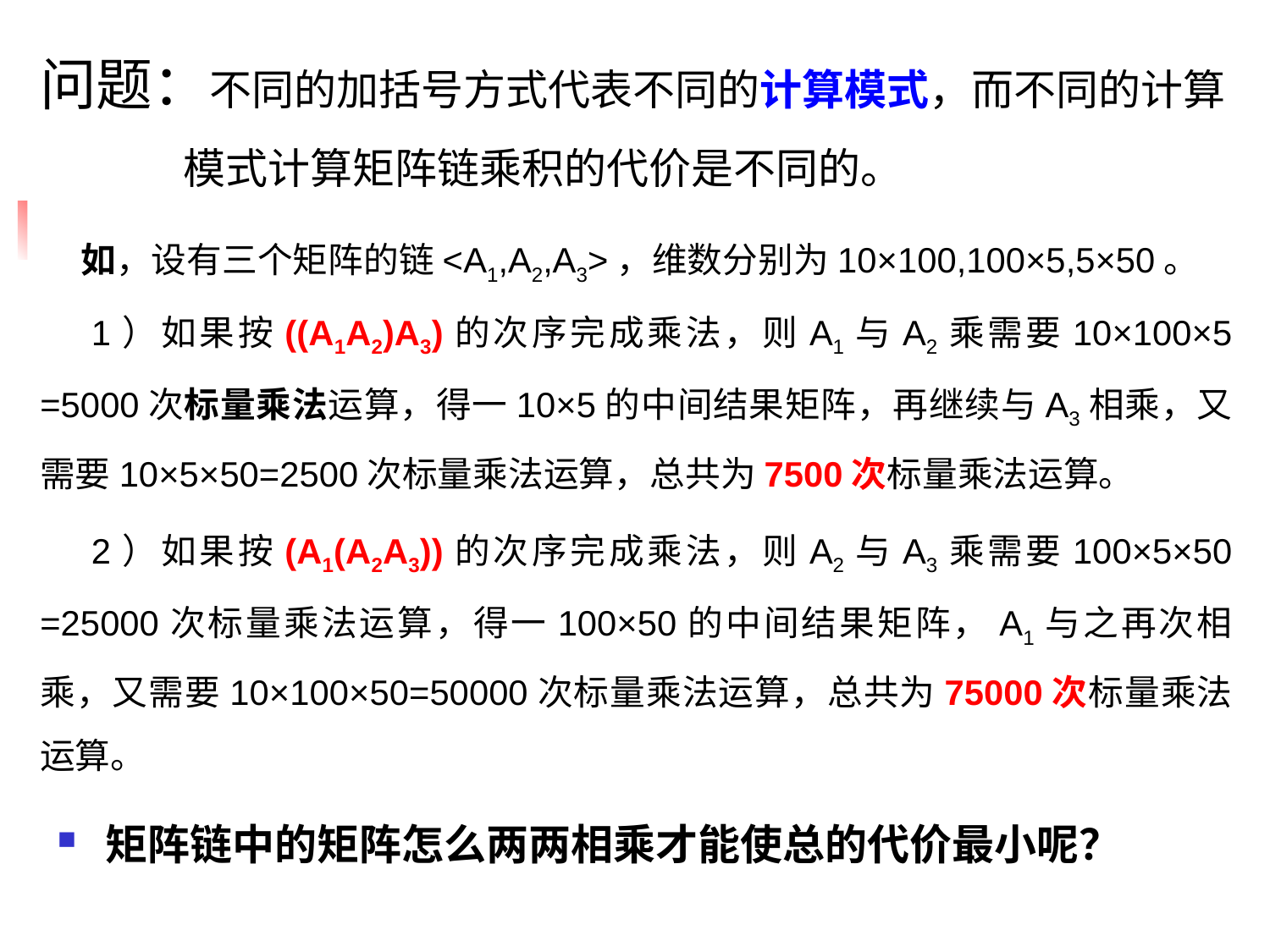

问题：不同的加括号方式代表不同的计算模式，而不同的计算
              模式计算矩阵链乘积的代价是不同的。
    如，设有三个矩阵的链<A1,A2,A3>，维数分别为10×100,100×5,5×50。
    1）如果按((A1A2)A3)的次序完成乘法，则A1与A2乘需要10×100×5 =5000次标量乘法运算，得一10×5的中间结果矩阵，再继续与A3相乘，又需要10×5×50=2500次标量乘法运算，总共为7500次标量乘法运算。
    2）如果按(A1(A2A3))的次序完成乘法，则A2与A3乘需要100×5×50 =25000次标量乘法运算，得一100×50的中间结果矩阵，A1与之再次相乘，又需要10×100×50=50000次标量乘法运算，总共为75000次标量乘法运算。
     可见，上述两种方法的计算量相差10倍！

矩阵链中的矩阵怎么两两相乘才能使总的代价最小呢？